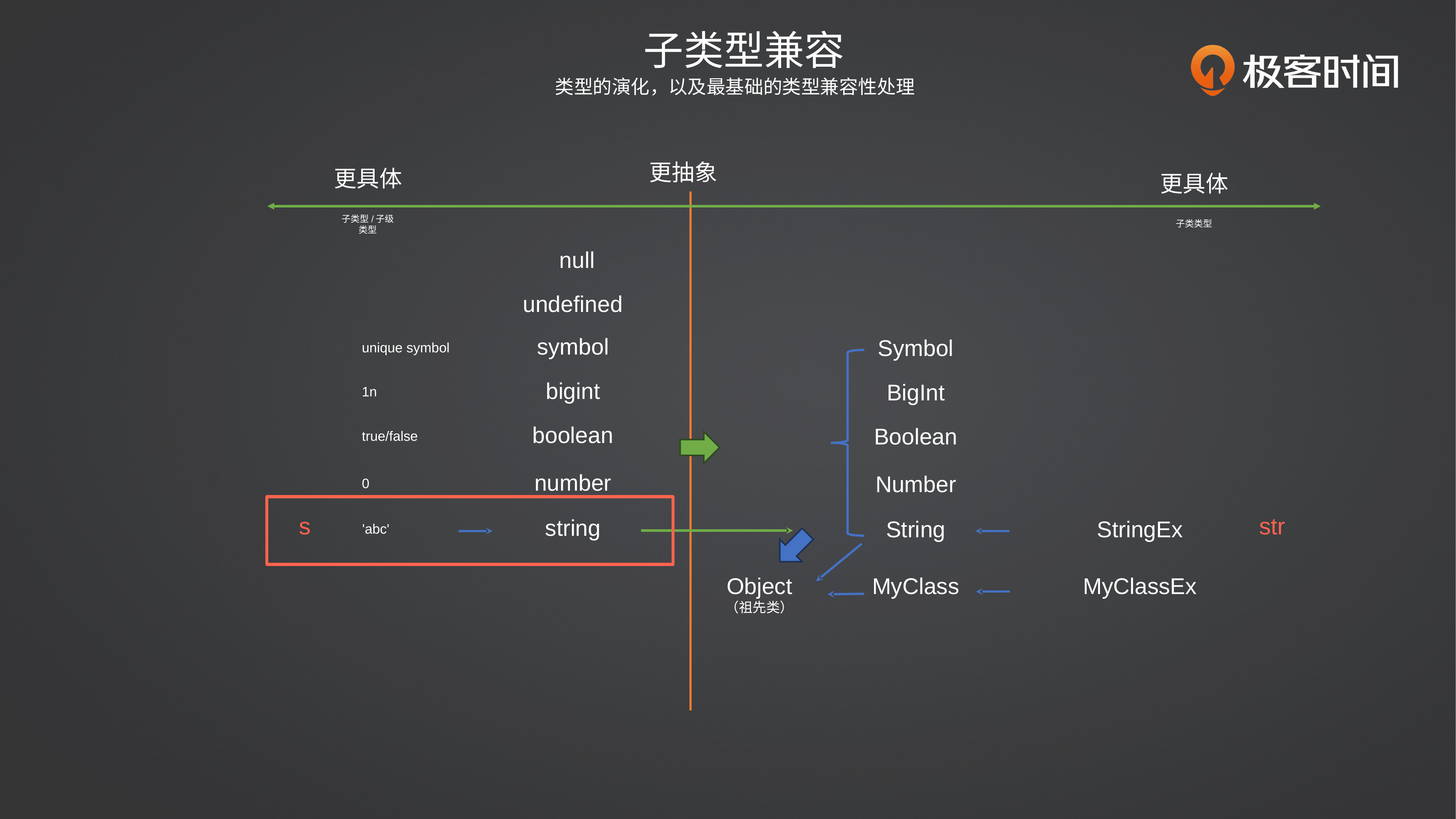

子类型兼容
类型的演化，以及最基础的类型兼容性处理
更抽象
更具体
更具体
子类类型
null
undefined
symbol
Symbol
unique symbol
bigint
BigInt
1n
boolean
Boolean
true/false
number
Number
0

str
String
StringEx

Object
（祖先类）
MyClass
MyClassEx

子类型/子级类型

string
s
'abc'